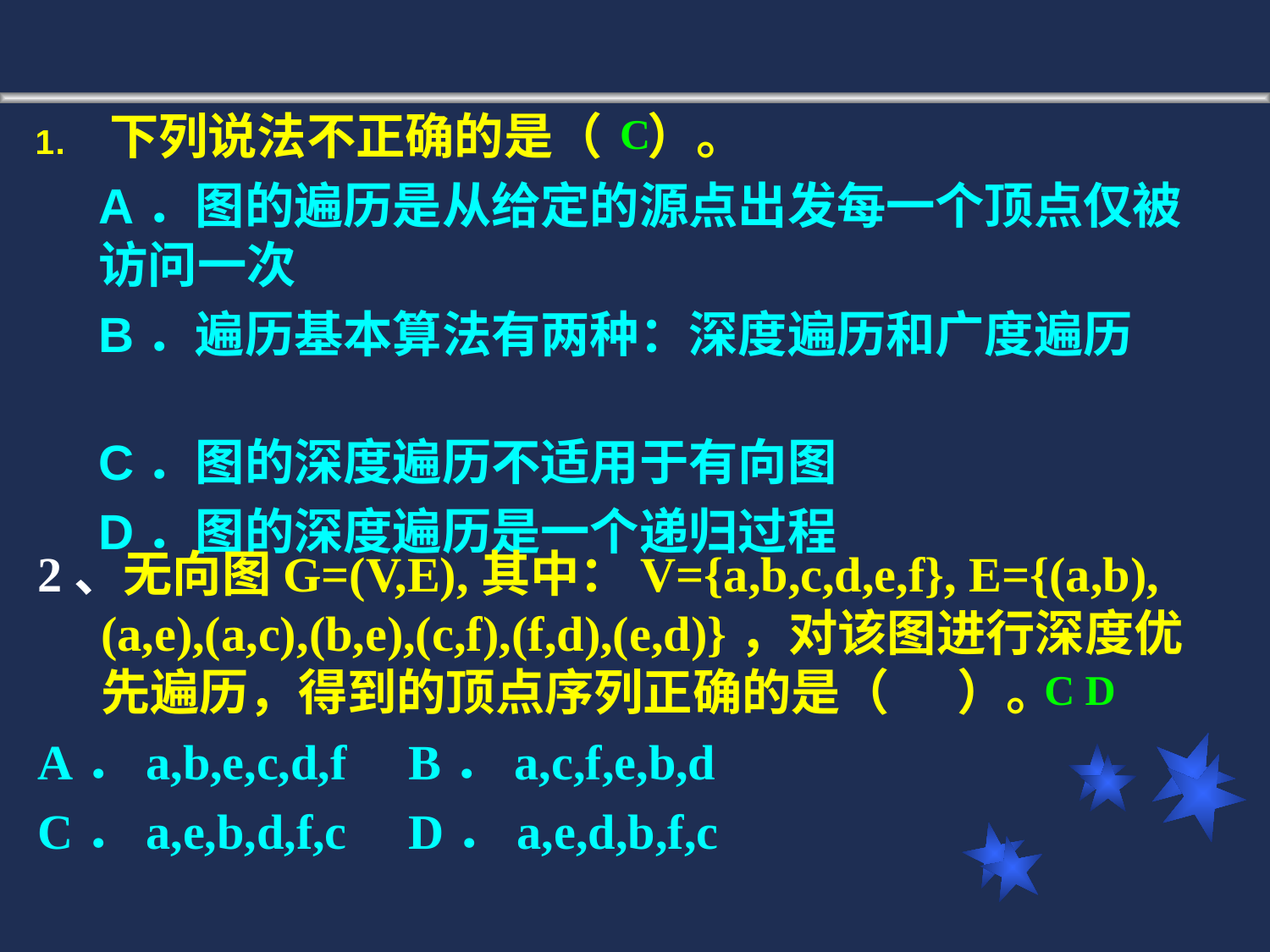

下列说法不正确的是（    ）。
A．图的遍历是从给定的源点出发每一个顶点仅被访问一次
B．遍历基本算法有两种：深度遍历和广度遍历
C．图的深度遍历不适用于有向图
D．图的深度遍历是一个递归过程
C
2、无向图G=(V,E),其中：V={a,b,c,d,e,f}, E={(a,b),(a,e),(a,c),(b,e),(c,f),(f,d),(e,d)}，对该图进行深度优先遍历，得到的顶点序列正确的是（      ）。
A．a,b,e,c,d,f     B．a,c,f,e,b,d
C．a,e,b,d,f,c     D．a,e,d,b,f,c
C D